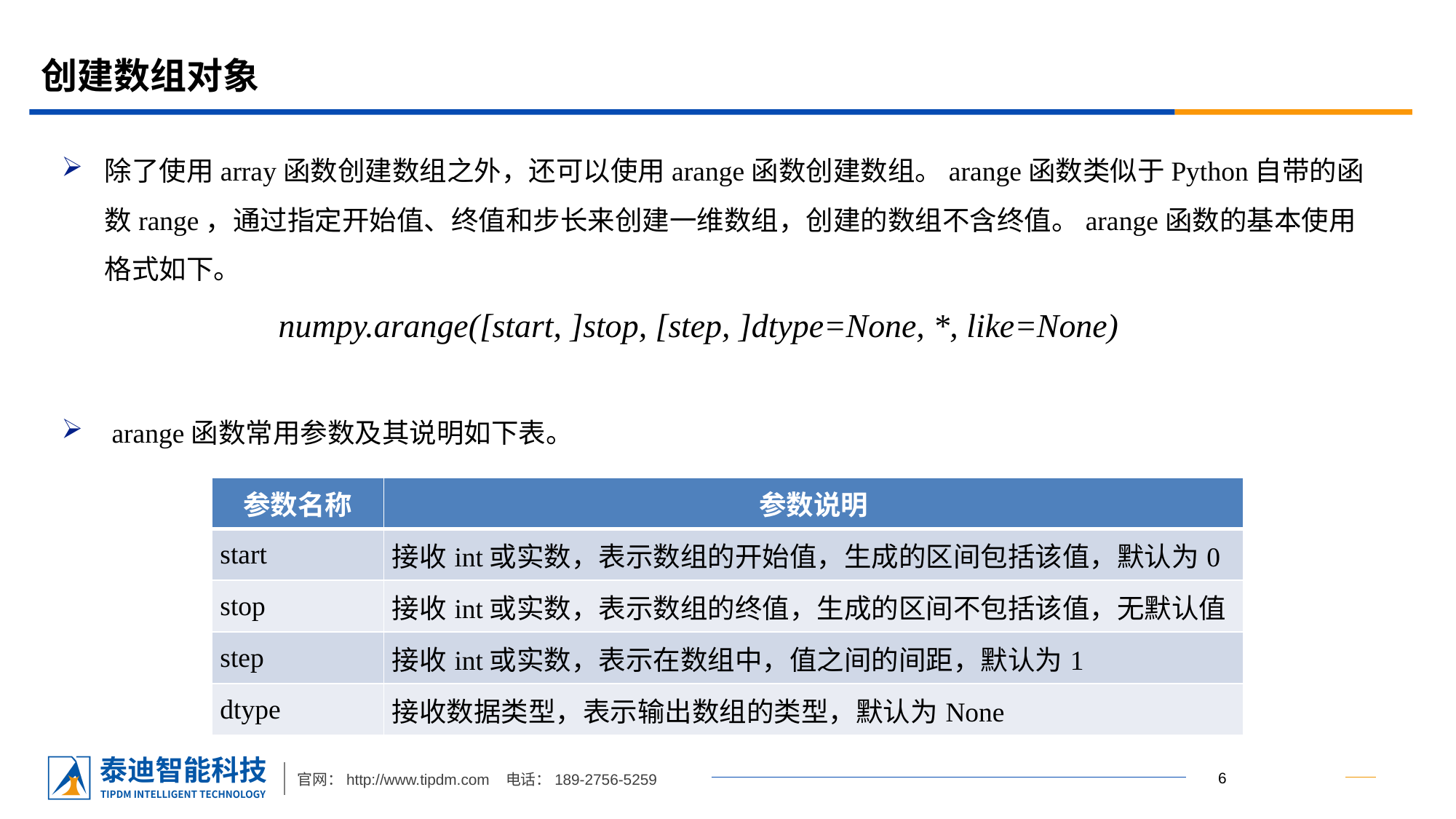

# 创建数组对象
除了使用array函数创建数组之外，还可以使用arange函数创建数组。arange函数类似于Python自带的函数range，通过指定开始值、终值和步长来创建一维数组，创建的数组不含终值。arange函数的基本使用格式如下。

 arange函数常用参数及其说明如下表。
numpy.arange([start, ]stop, [step, ]dtype=None, *, like=None)
| 参数名称 | 参数说明 |
| --- | --- |
| start | 接收int或实数，表示数组的开始值，生成的区间包括该值，默认为0 |
| stop | 接收int或实数，表示数组的终值，生成的区间不包括该值，无默认值 |
| step | 接收int或实数，表示在数组中，值之间的间距，默认为1 |
| dtype | 接收数据类型，表示输出数组的类型，默认为None |